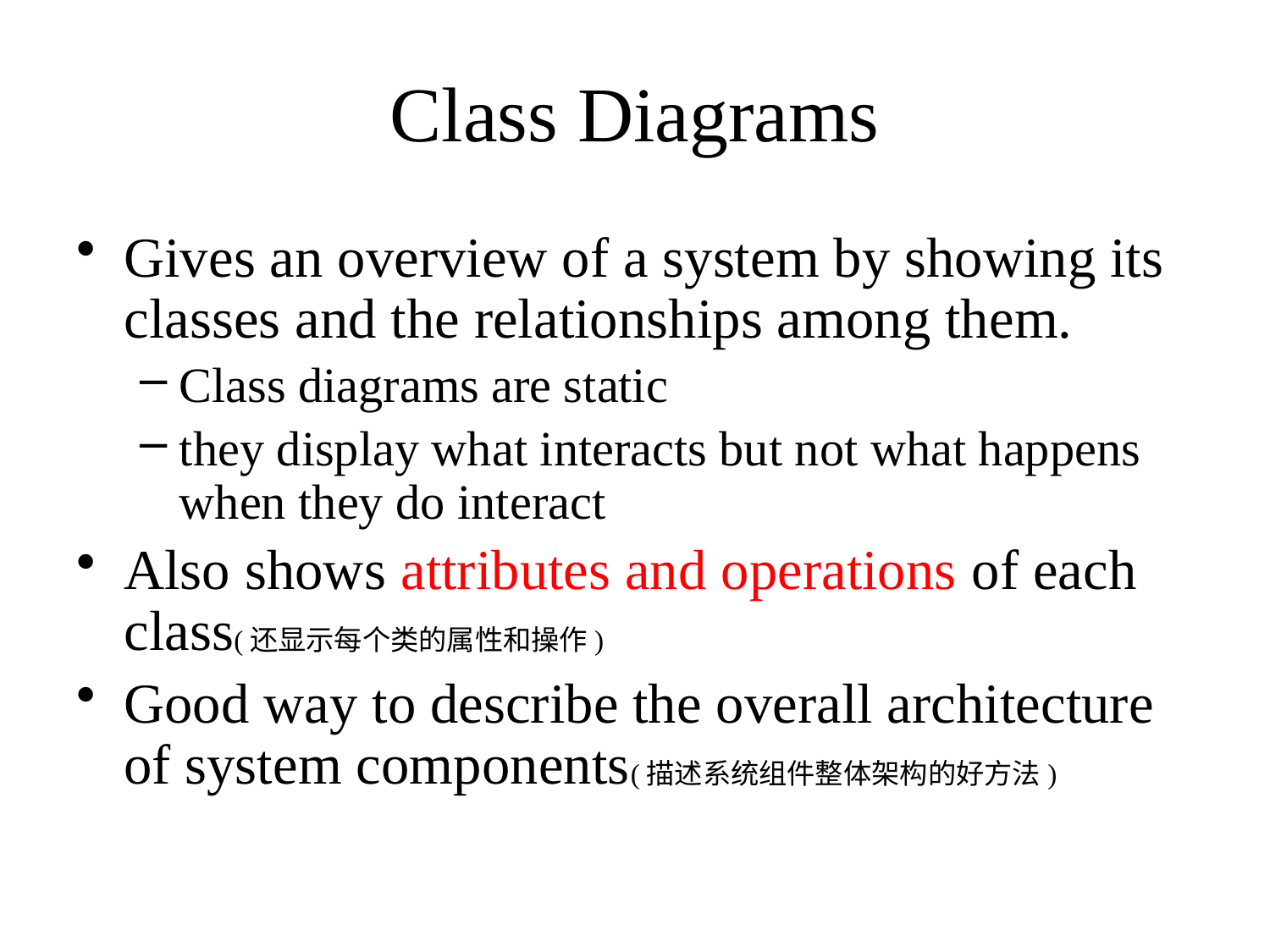

# Class Diagrams
Gives an overview of a system by showing its classes and the relationships among them.
Class diagrams are static
they display what interacts but not what happens when they do interact
Also shows attributes and operations of each class(还显示每个类的属性和操作)
Good way to describe the overall architecture of system components(描述系统组件整体架构的好方法)